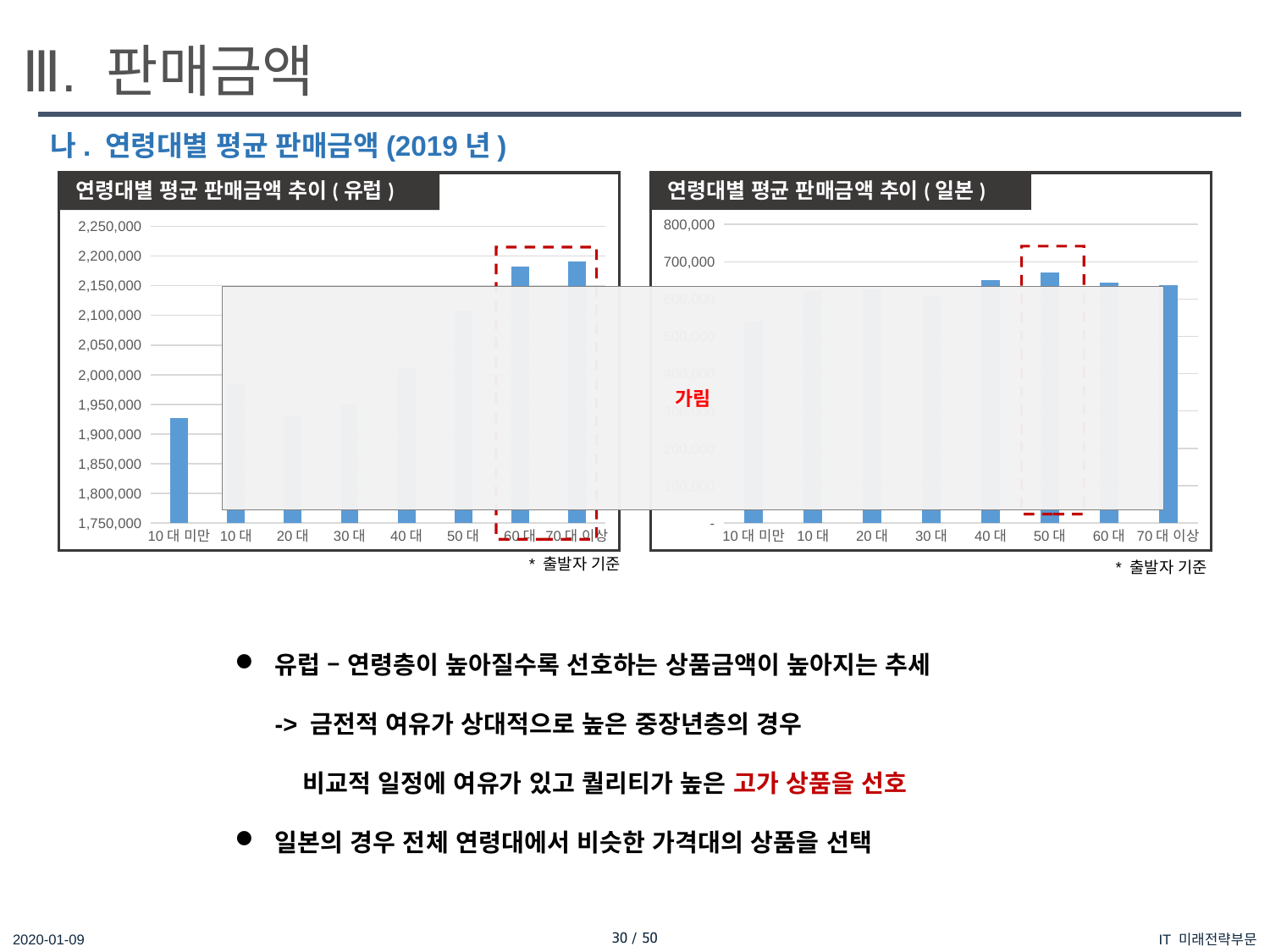

Ⅲ. 판매금액
나. 연령대별 평균 판매금액(2019년)
연령대별 평균 판매금액 추이(일본)
연령대별 평균 판매금액 추이(유럽)

### Chart

| Category | 일본 |
|---|---|
| 10대 미만 | 540002.0 |
| 10대 | 621927.0 |
| 20대 | 624906.0 |
| 30대 | 607538.0 |
| 40대 | 651313.0 |
| 50대 | 670163.0 |
| 60대 | 644876.0 |
| 70대 이상 | 637200.0 |

### Chart

| Category | 유럽 |
|---|---|
| 10대 미만 | 1927557.0 |
| 10대 | 1985999.0 |
| 20대 | 1929992.0 |
| 30대 | 1949354.0 |
| 40대 | 2011555.0 |
| 50대 | 2107561.0 |
| 60대 | 2182757.0 |
| 70대 이상 | 2190172.0 |

가림
* 출발자 기준
* 출발자 기준
유럽 – 연령층이 높아질수록 선호하는 상품금액이 높아지는 추세
-> 금전적 여유가 상대적으로 높은 중장년층의 경우
    비교적 일정에 여유가 있고 퀄리티가 높은 고가 상품을 선호
일본의 경우 전체 연령대에서 비슷한 가격대의 상품을 선택
30 / 50
IT 미래전략부문
2020-01-09